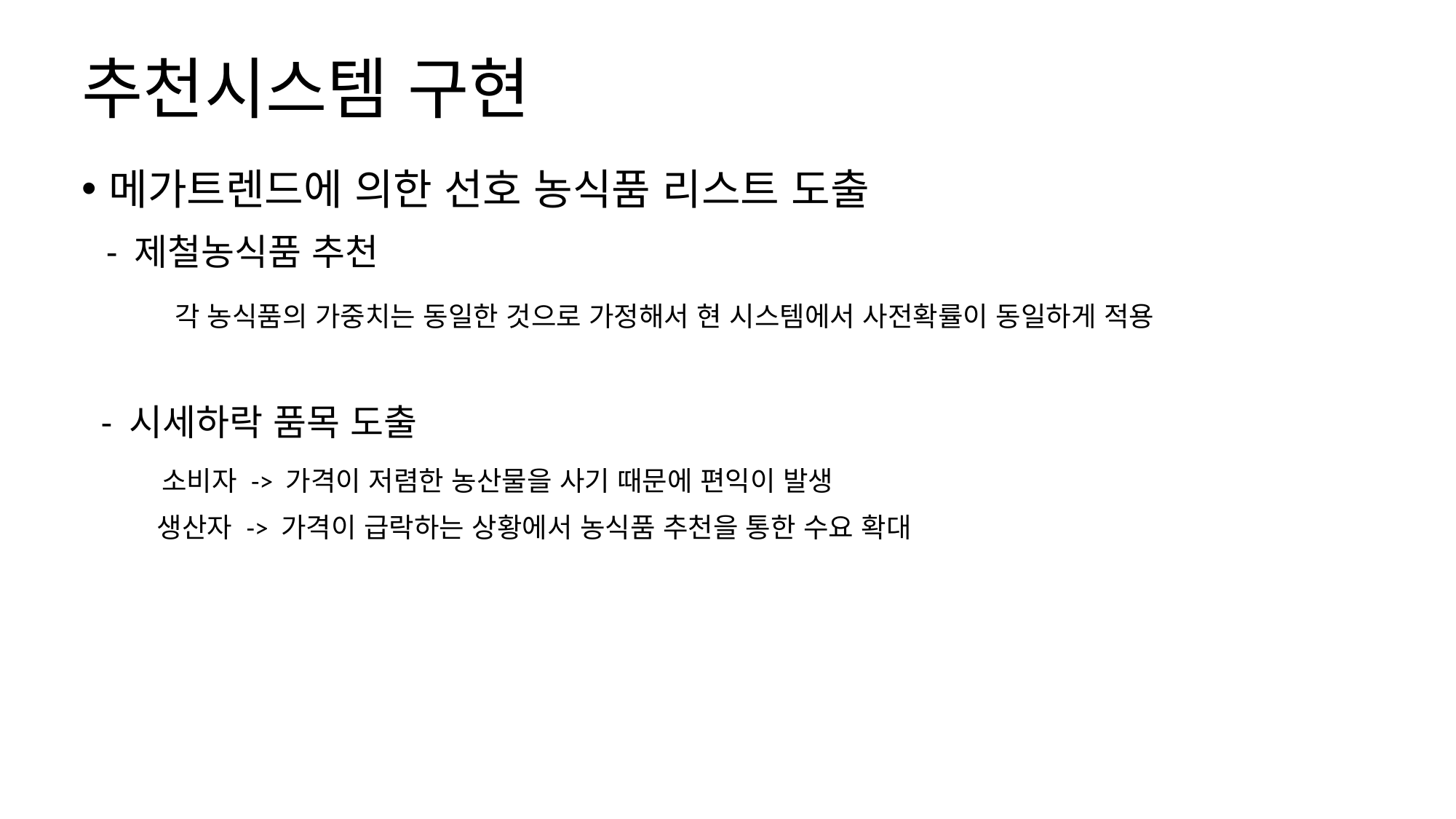

# 추천시스템 구현
메가트렌드에 의한 선호 농식품 리스트 도출
   - 제철농식품 추천
       각 농식품의 가중치는 동일한 것으로 가정해서 현 시스템에서 사전확률이 동일하게 적용

  - 시세하락 품목 도출
       소비자 -> 가격이 저렴한 농산물을 사기 때문에 편익이 발생
         생산자 -> 가격이 급락하는 상황에서 농식품 추천을 통한 수요 확대